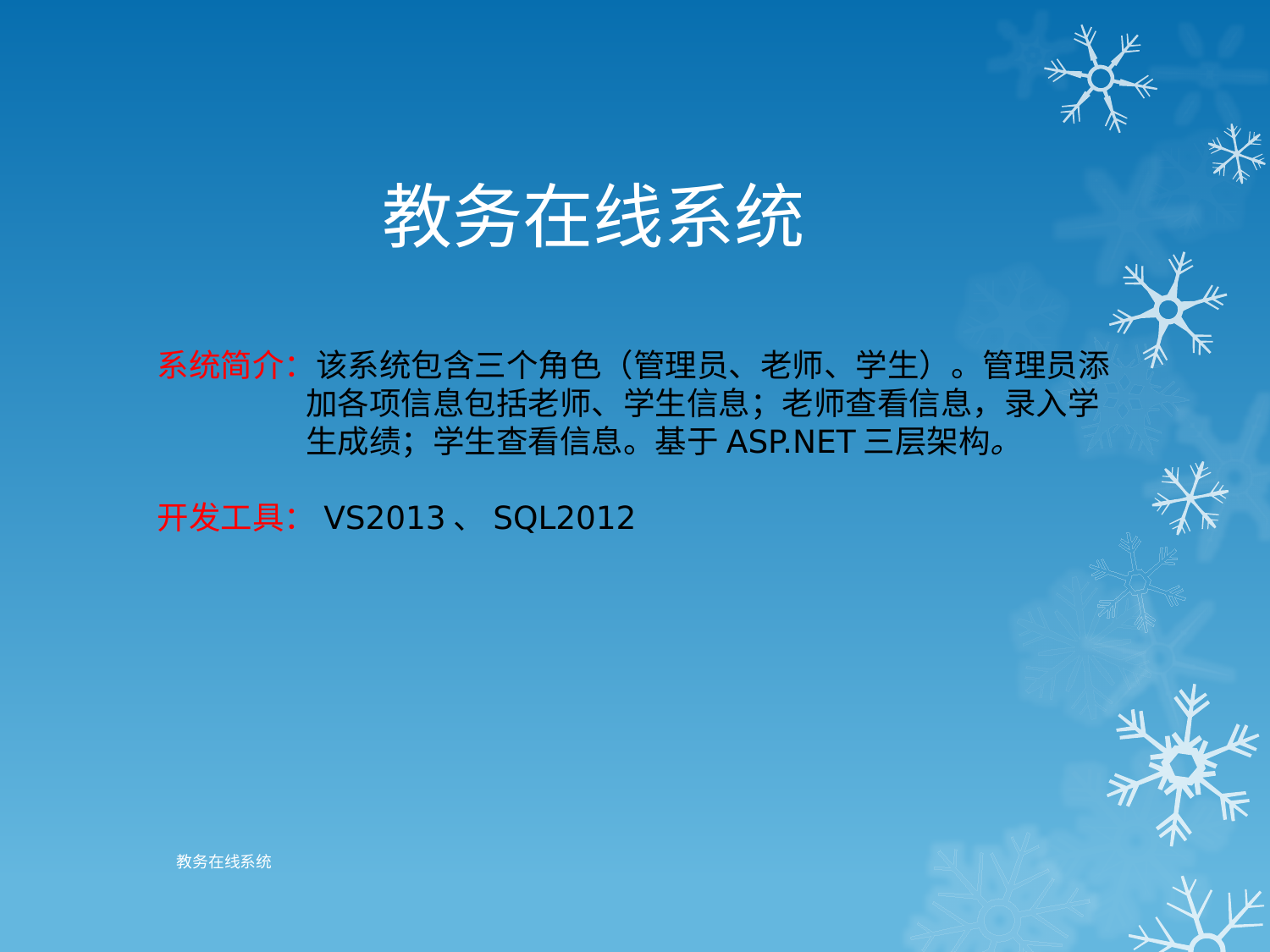

教务在线系统
系统简介：该系统包含三个角色（管理员、老师、学生）。管理员添	   加各项信息包括老师、学生信息；老师查看信息，录入学	   生成绩；学生查看信息。基于ASP.NET三层架构。

开发工具：VS2013、SQL2012
教务在线系统